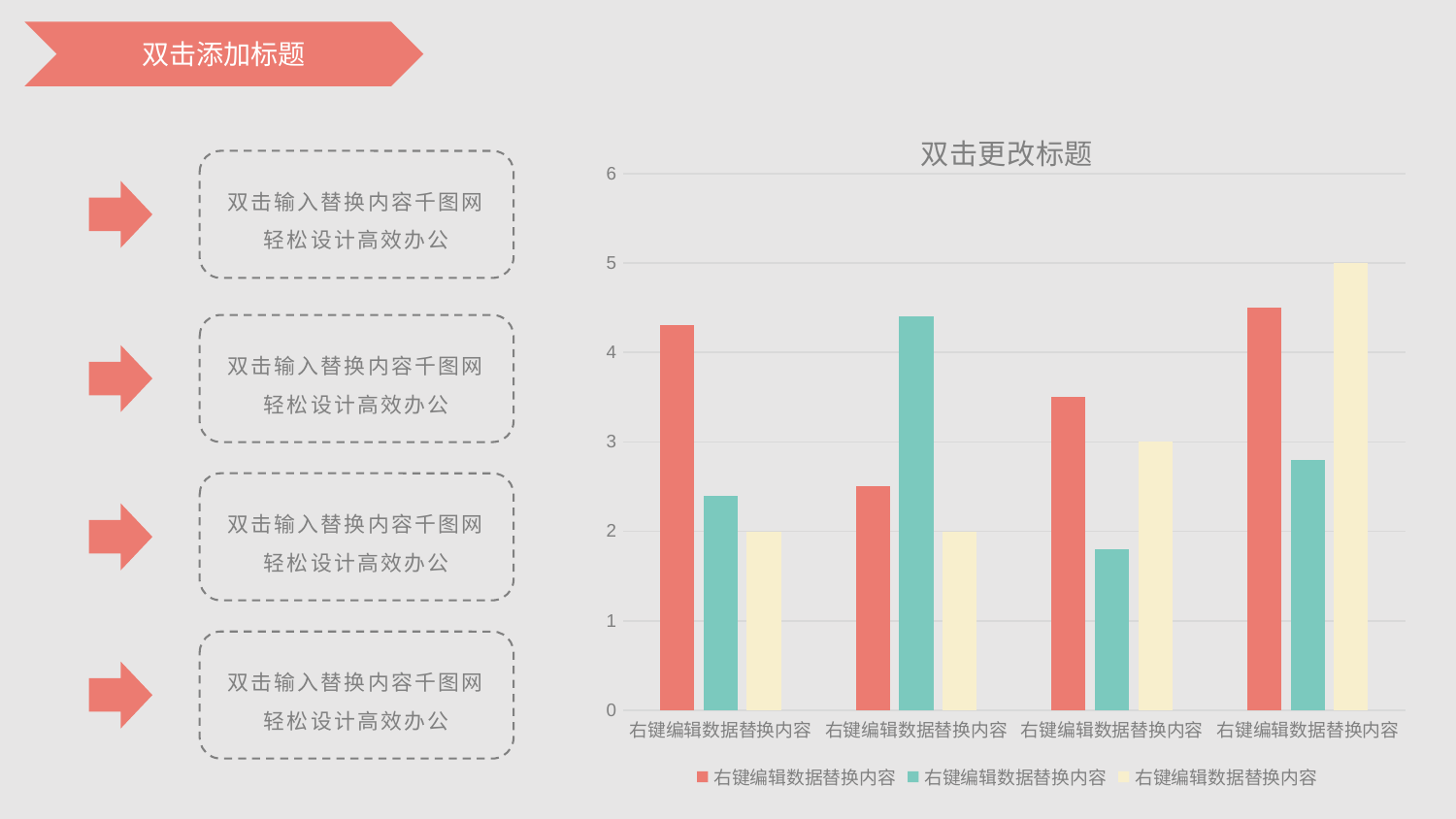

双击添加标题

### Chart: 双击更改标题

| Category | 右键编辑数据替换内容 | 右键编辑数据替换内容 | 右键编辑数据替换内容 |
|---|---|---|---|
| 右键编辑数据替换内容 | 4.3 | 2.4 | 2.0 |
| 右键编辑数据替换内容 | 2.5 | 4.4 | 2.0 |
| 右键编辑数据替换内容 | 3.5 | 1.8 | 3.0 |
| 右键编辑数据替换内容 | 4.5 | 2.8 | 5.0 |
双击输入替换内容千图网轻松设计高效办公

双击输入替换内容千图网轻松设计高效办公

双击输入替换内容千图网轻松设计高效办公

双击输入替换内容千图网轻松设计高效办公